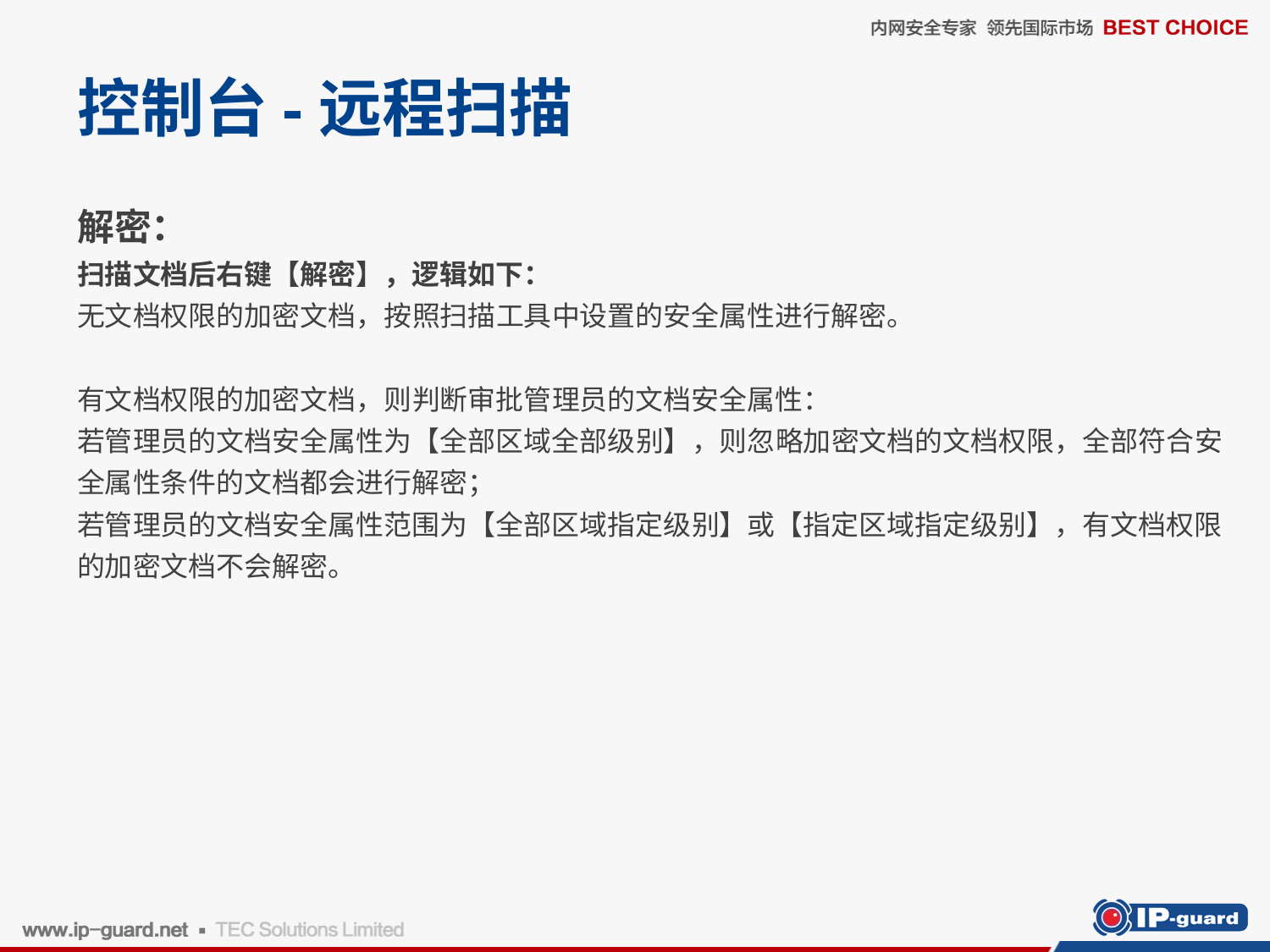

# 控制台-远程扫描
解密：
扫描文档后右键【解密】，逻辑如下：
无文档权限的加密文档，按照扫描工具中设置的安全属性进行解密。

有文档权限的加密文档，则判断审批管理员的文档安全属性：
若管理员的文档安全属性为【全部区域全部级别】，则忽略加密文档的文档权限，全部符合安全属性条件的文档都会进行解密；
若管理员的文档安全属性范围为【全部区域指定级别】或【指定区域指定级别】，有文档权限的加密文档不会解密。